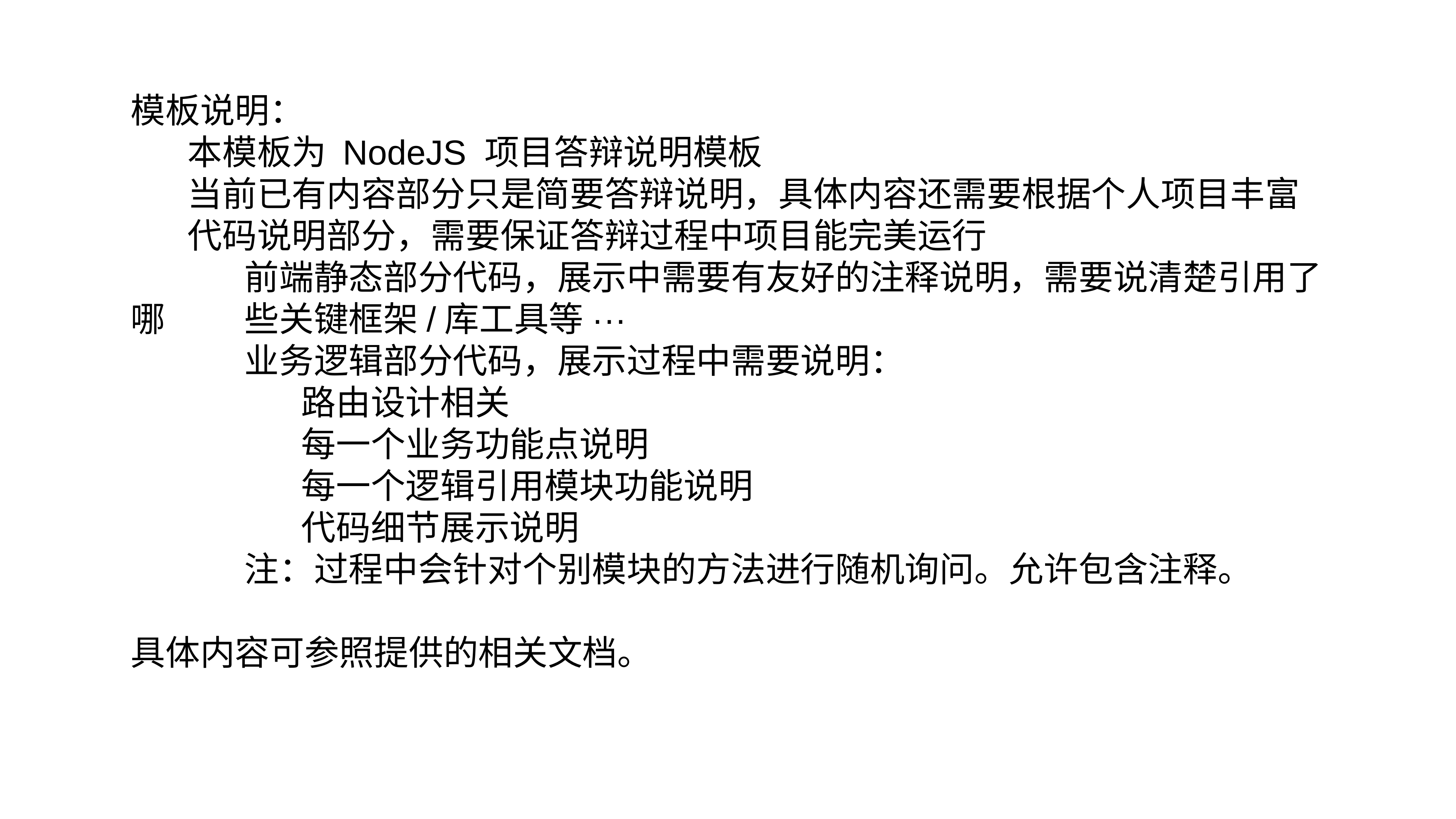

模板说明：
	本模板为 NodeJS 项目答辩说明模板
	当前已有内容部分只是简要答辩说明，具体内容还需要根据个人项目丰富
	代码说明部分，需要保证答辩过程中项目能完美运行
		前端静态部分代码，展示中需要有友好的注释说明，需要说清楚引用了哪		些关键框架/库工具等···
		业务逻辑部分代码，展示过程中需要说明：
			路由设计相关
			每一个业务功能点说明
			每一个逻辑引用模块功能说明
			代码细节展示说明
		注：过程中会针对个别模块的方法进行随机询问。允许包含注释。

具体内容可参照提供的相关文档。